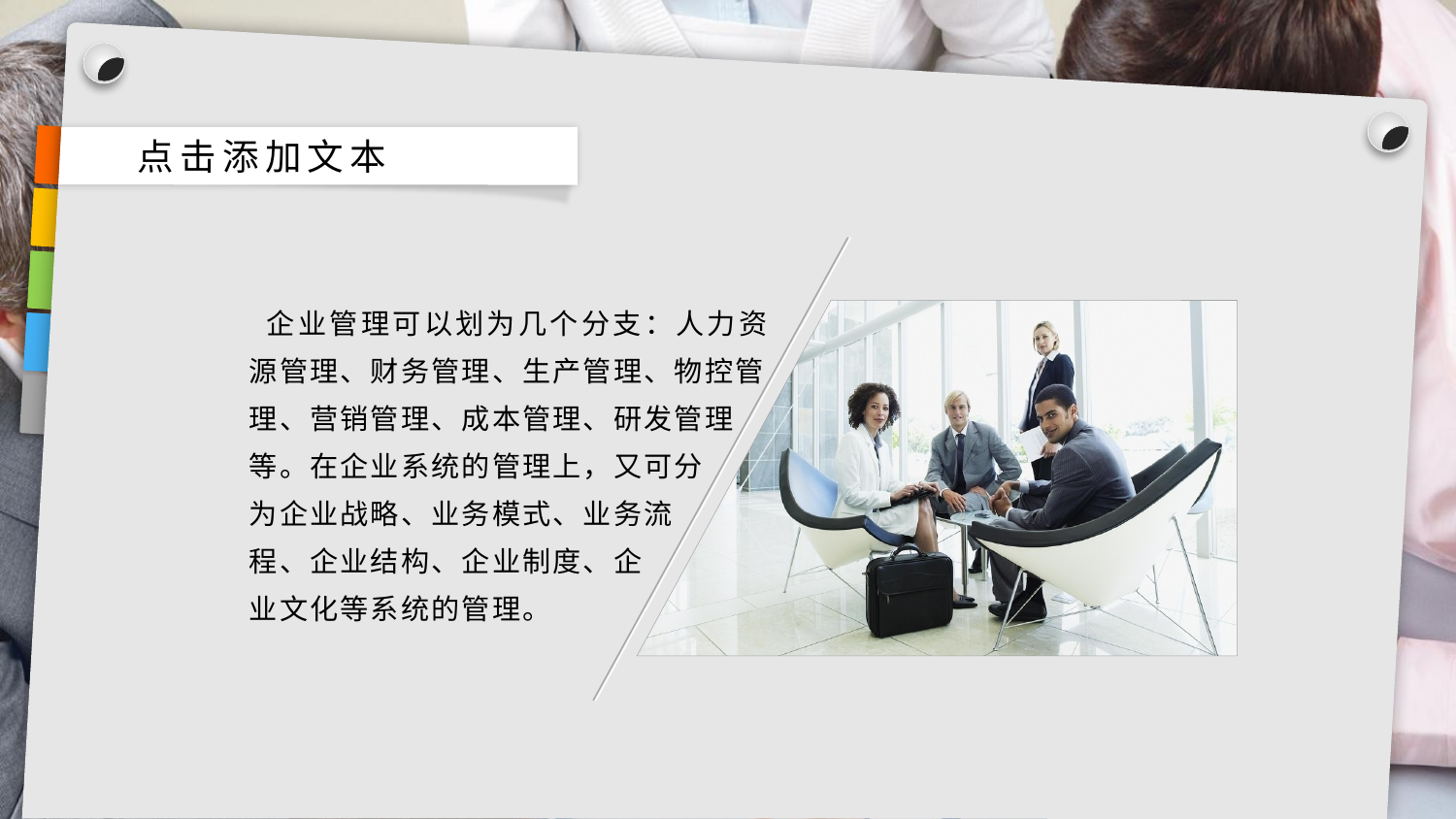

点击添加文本
 企业管理可以划为几个分支：人力资源管理、财务管理、生产管理、物控管
理、营销管理、成本管理、研发管理
等。在企业系统的管理上，又可分
为企业战略、业务模式、业务流
程、企业结构、企业制度、企
业文化等系统的管理。